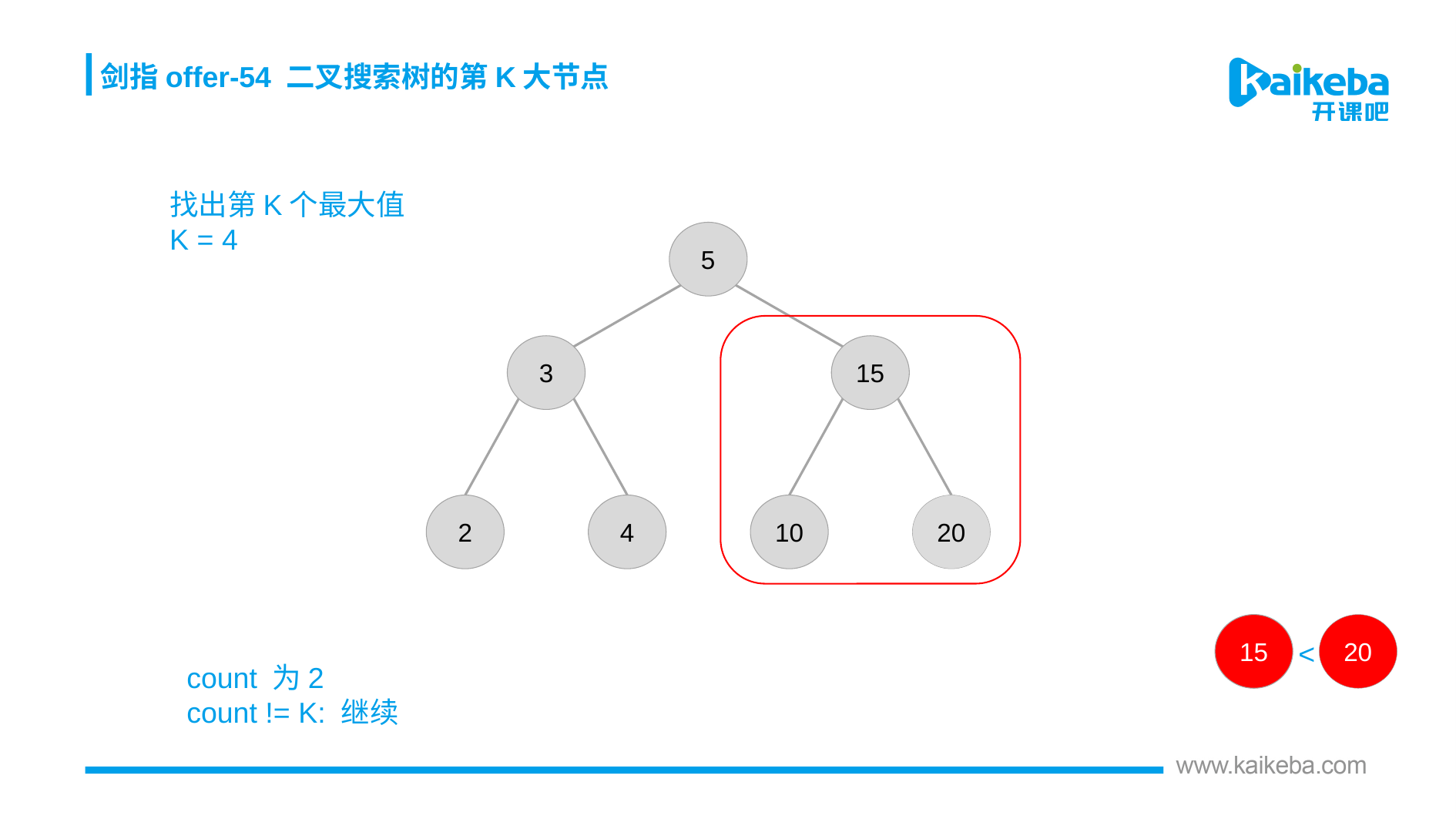

剑指offer-54 二叉搜索树的第K大节点
找出第K个最大值
K = 4
5

3
15
2
4
10
20
15
20
<
count 为2
count != K: 继续